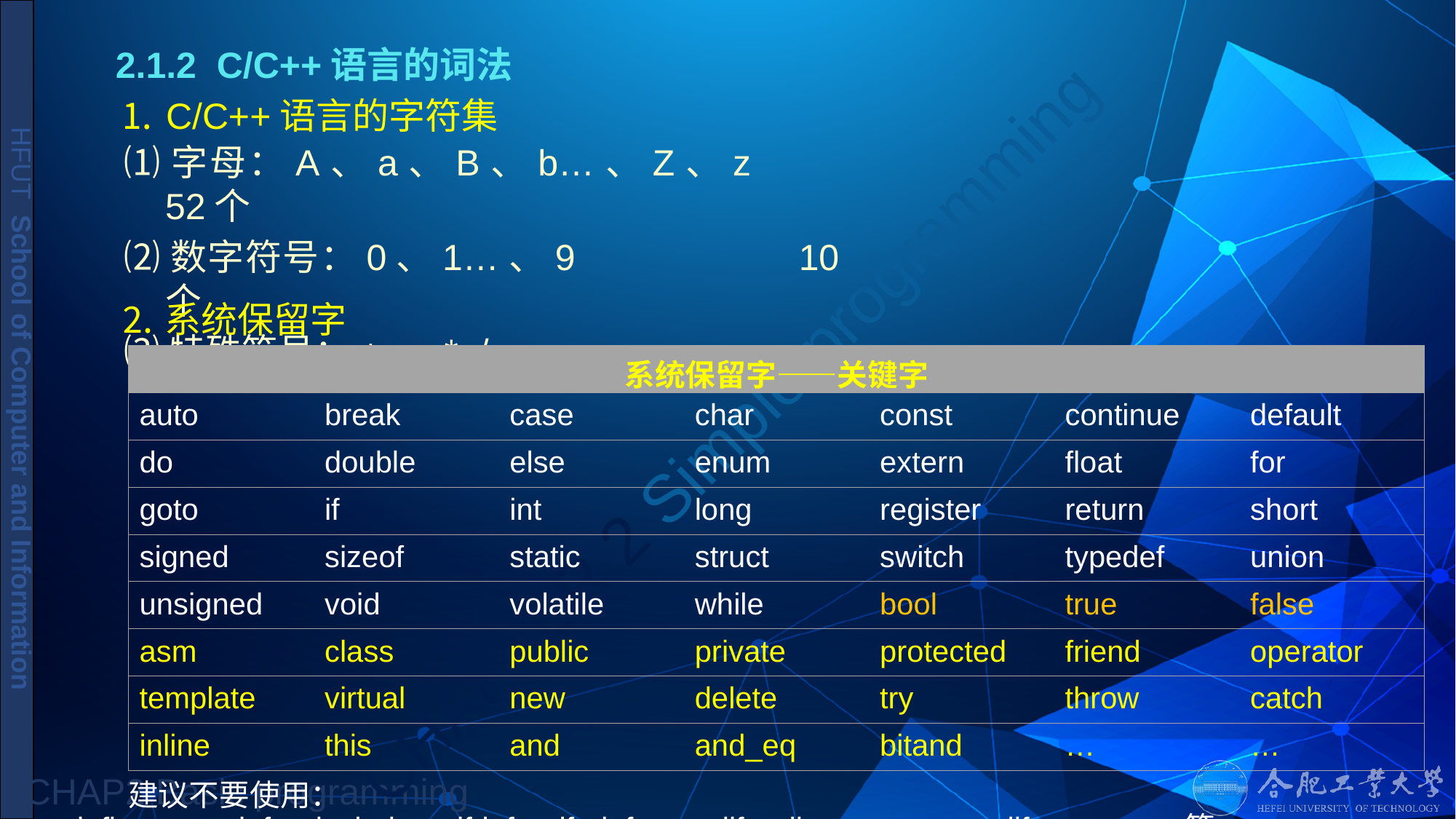

# 2.1.2  C/C++语言的词法
        ⒈ C/C++语言的字符集
⑴字母：A、a、B、b…、Z、z         52个
⑵数字符号：0、1…、9                    10个
⑶特殊符号：+  -   *  /…
⒉系统保留字
| 系统保留字——关键字 |  |  |  |  |  |  |
| --- | --- | --- | --- | --- | --- | --- |
| auto | break | case | char | const | continue | default |
| do | double | else | enum | extern | float | for |
| goto | if | int | long | register | return | short |
| signed | sizeof | static | struct | switch | typedef | union |
| unsigned | void | volatile | while | bool | true | false |
| asm | class | public | private | protected | friend | operator |
| template | virtual | new | delete | try | throw | catch |
| inline | this | and | and\_eq | bitand | … | … |
        建议不要使用：define、undef、include、ifdef、ifndef、endif、line、error、elif、pragma等。